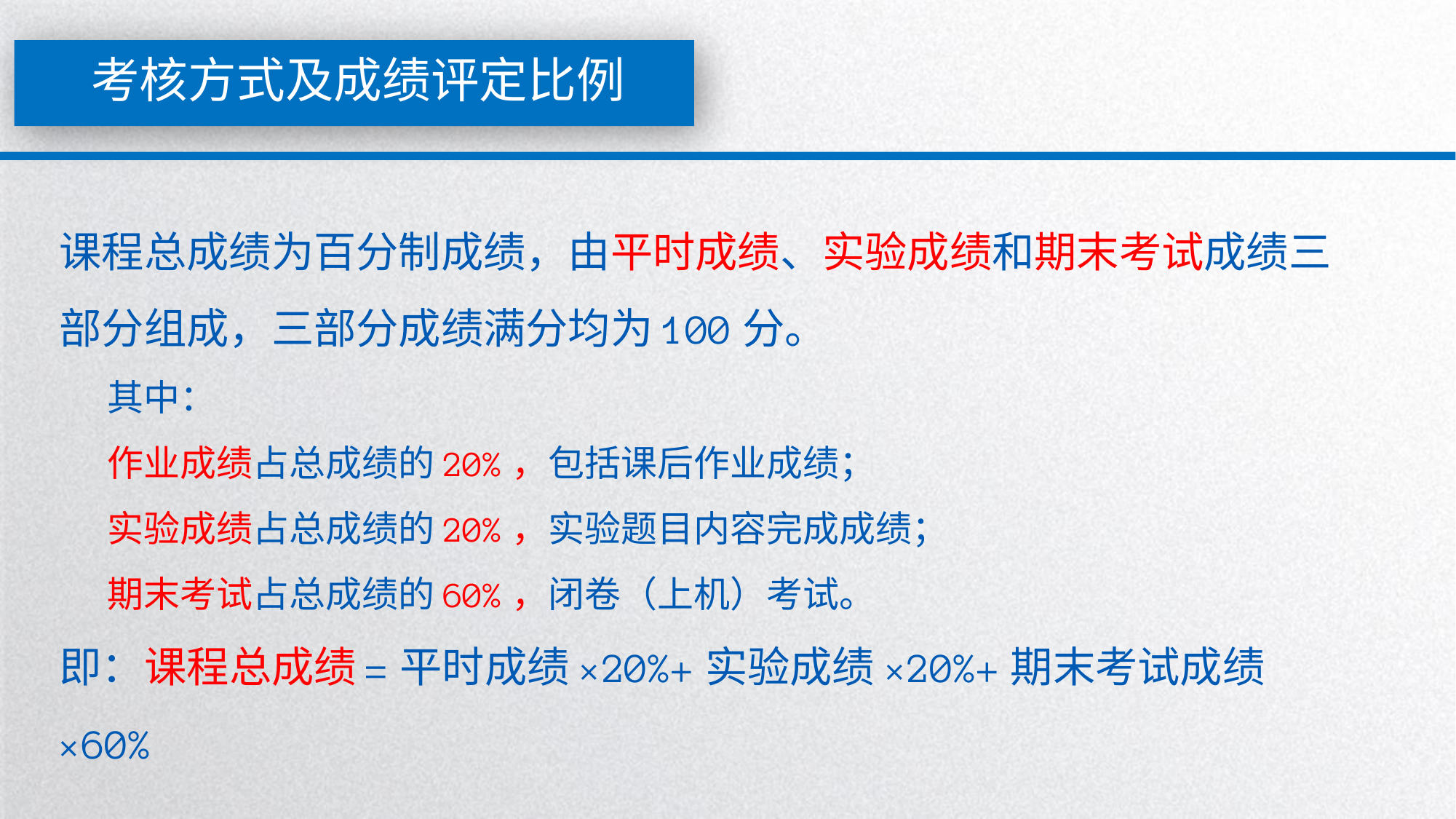

# 考核方式及成绩评定比例
课程总成绩为百分制成绩，由平时成绩、实验成绩和期末考试成绩三部分组成，三部分成绩满分均为100分。
其中：
作业成绩占总成绩的20%，包括课后作业成绩；
实验成绩占总成绩的20%，实验题目内容完成成绩；
期末考试占总成绩的60%，闭卷（上机）考试。
即：课程总成绩=平时成绩×20%+实验成绩×20%+期末考试成绩×60%